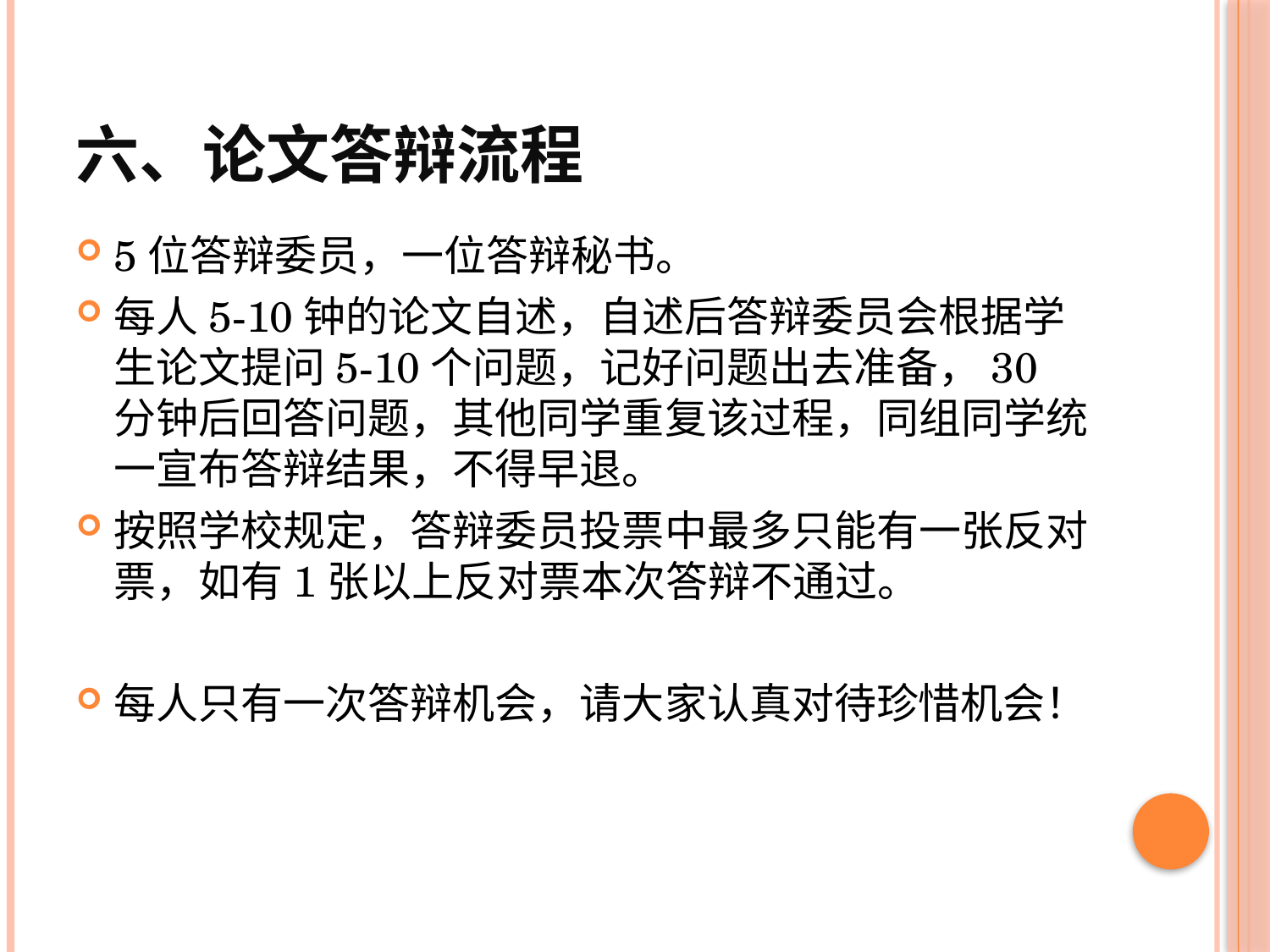

# 六、论文答辩流程
5位答辩委员，一位答辩秘书。
每人5-10钟的论文自述，自述后答辩委员会根据学生论文提问5-10个问题，记好问题出去准备，30分钟后回答问题，其他同学重复该过程，同组同学统一宣布答辩结果，不得早退。
按照学校规定，答辩委员投票中最多只能有一张反对票，如有1张以上反对票本次答辩不通过。

每人只有一次答辩机会，请大家认真对待珍惜机会！